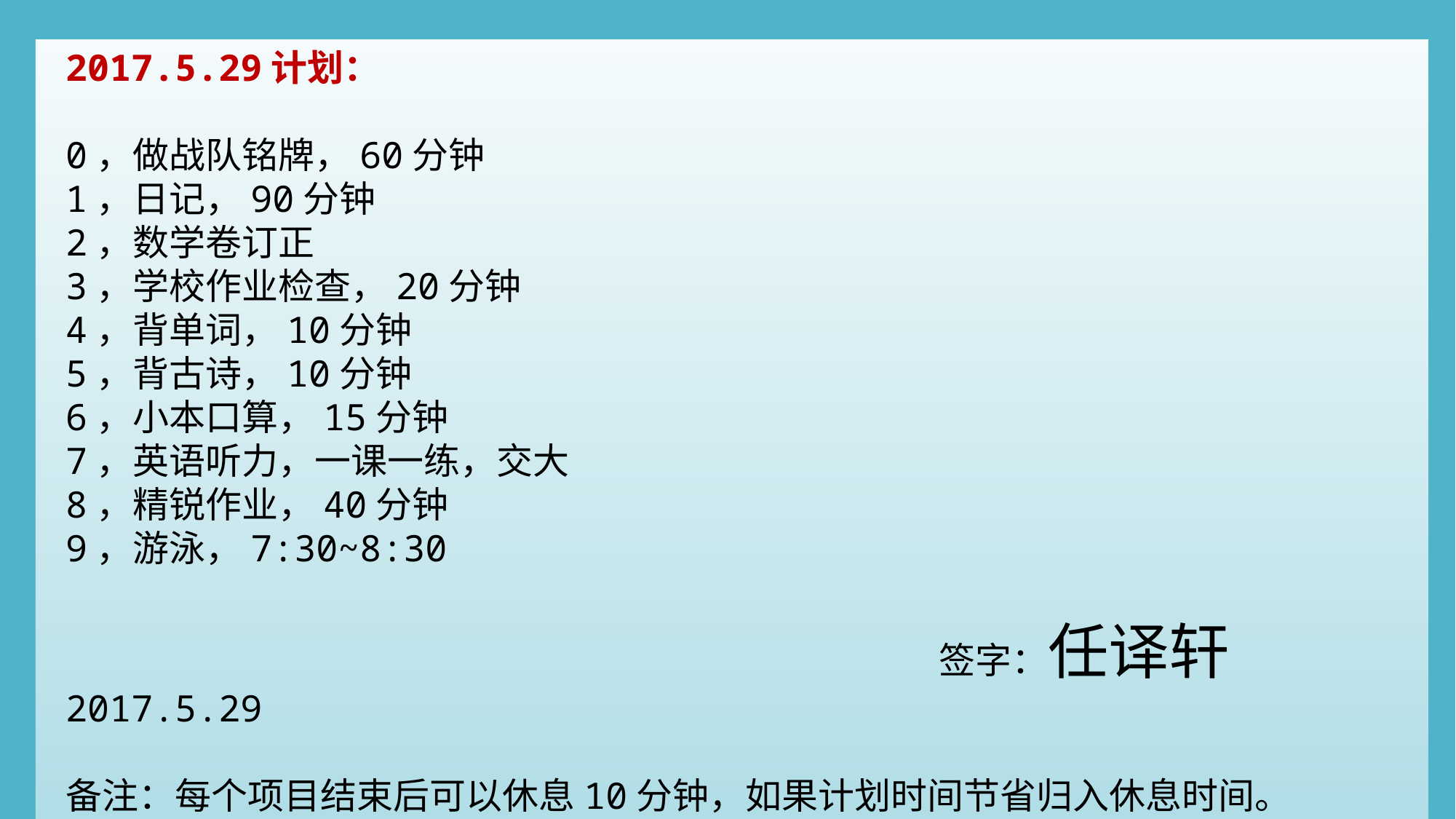

2017.5.29计划：

0，做战队铭牌，60分钟
1，日记，90分钟
2，数学卷订正
3，学校作业检查，20分钟
4，背单词，10分钟
5，背古诗，10分钟
6，小本口算，15分钟
7，英语听力，一课一练，交大
8，精锐作业，40分钟
9，游泳，7:30~8:30

								签字：任译轩		2017.5.29

备注：每个项目结束后可以休息10分钟，如果计划时间节省归入休息时间。